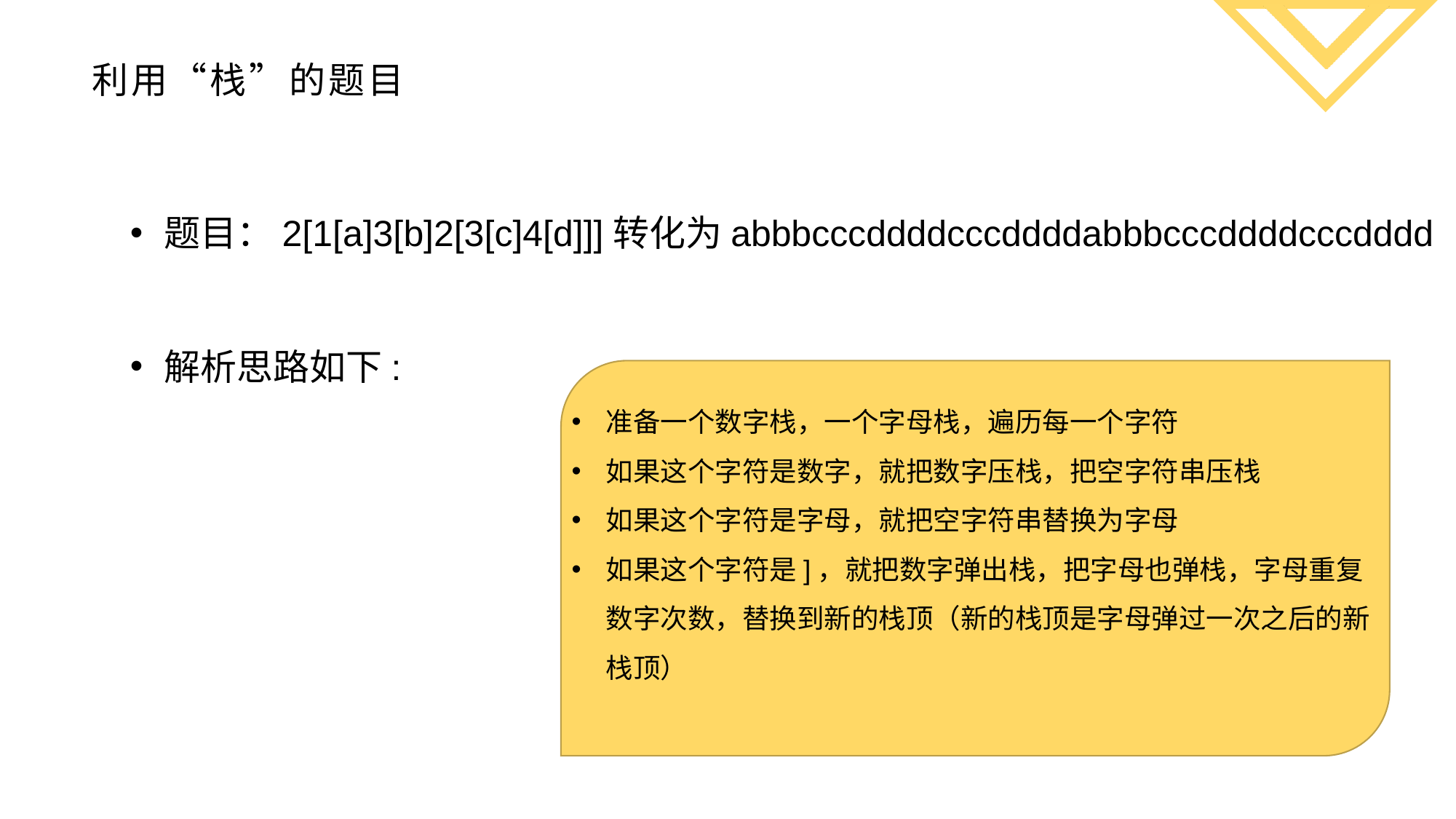

# 利用“栈”的题目
题目：2[1[a]3[b]2[3[c]4[d]]]转化为abbbcccddddcccddddabbbcccddddcccdddd

解析思路如下:

准备一个数字栈，一个字母栈，遍历每一个字符
如果这个字符是数字，就把数字压栈，把空字符串压栈
如果这个字符是字母，就把空字符串替换为字母
如果这个字符是]，就把数字弹出栈，把字母也弹栈，字母重复数字次数，替换到新的栈顶（新的栈顶是字母弹过一次之后的新栈顶）